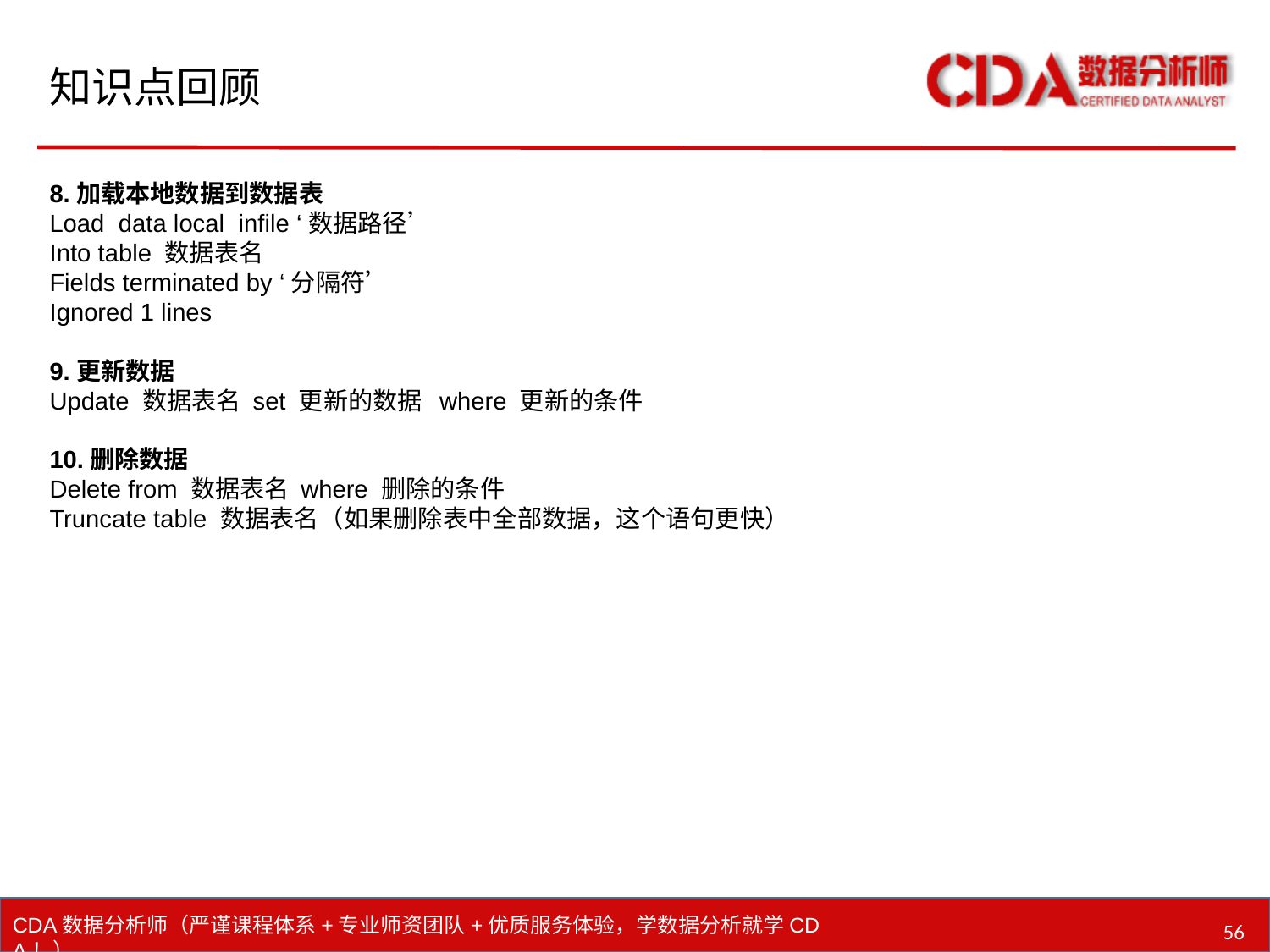

# 知识点回顾
8.加载本地数据到数据表
Load  data local  infile ‘数据路径’
Into table 数据表名
Fields terminated by ‘分隔符’
Ignored 1 lines

9.更新数据
Update 数据表名 set 更新的数据  where 更新的条件

10.删除数据
Delete from 数据表名 where 删除的条件
Truncate table 数据表名（如果删除表中全部数据，这个语句更快）

56